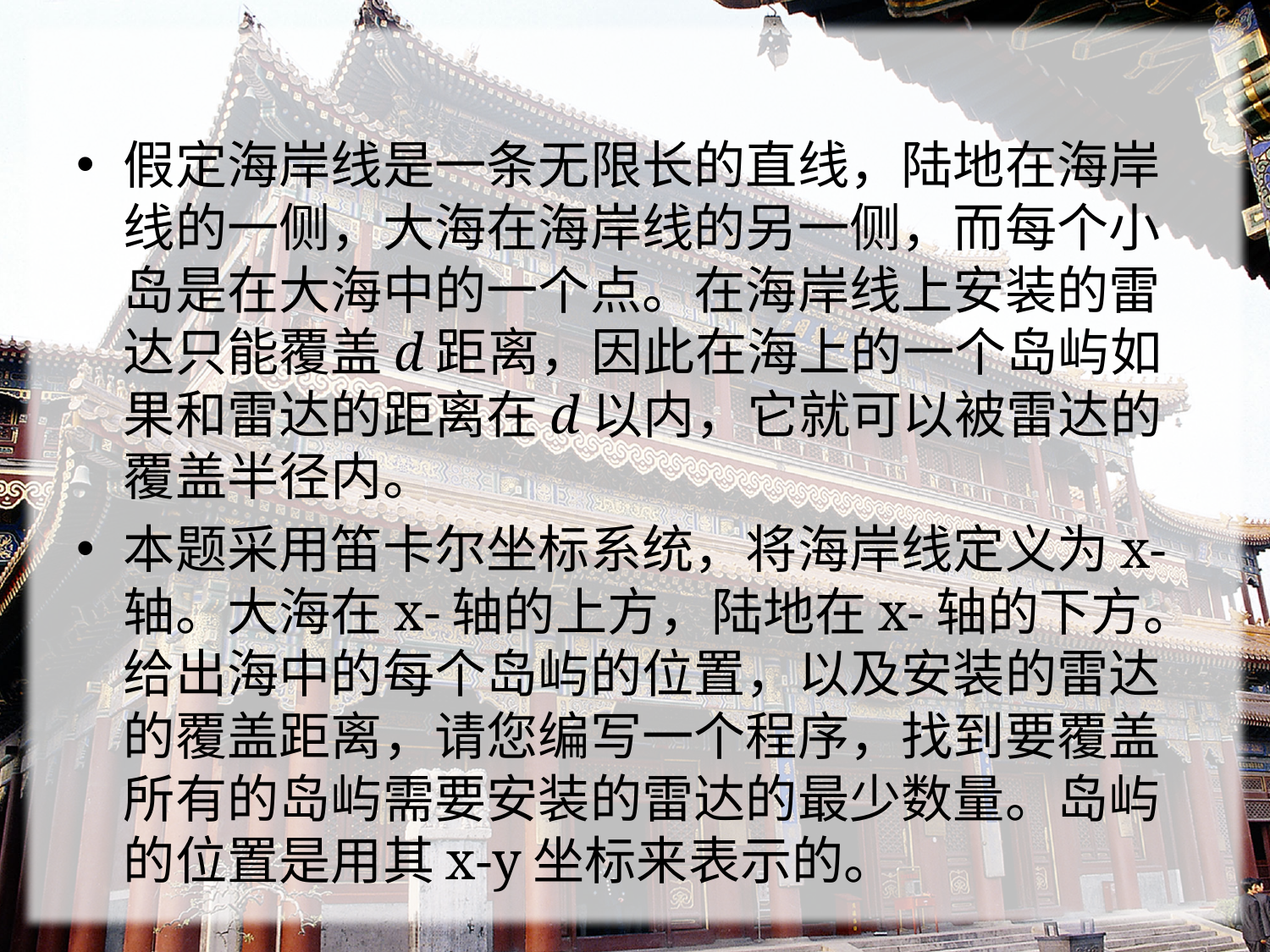

#
假定海岸线是一条无限长的直线，陆地在海岸线的一侧，大海在海岸线的另一侧，而每个小岛是在大海中的一个点。在海岸线上安装的雷达只能覆盖d距离，因此在海上的一个岛屿如果和雷达的距离在d以内，它就可以被雷达的覆盖半径内。
本题采用笛卡尔坐标系统，将海岸线定义为x-轴。大海在x-轴的上方，陆地在x-轴的下方。给出海中的每个岛屿的位置，以及安装的雷达的覆盖距离，请您编写一个程序，找到要覆盖所有的岛屿需要安装的雷达的最少数量。岛屿的位置是用其x-y坐标来表示的。